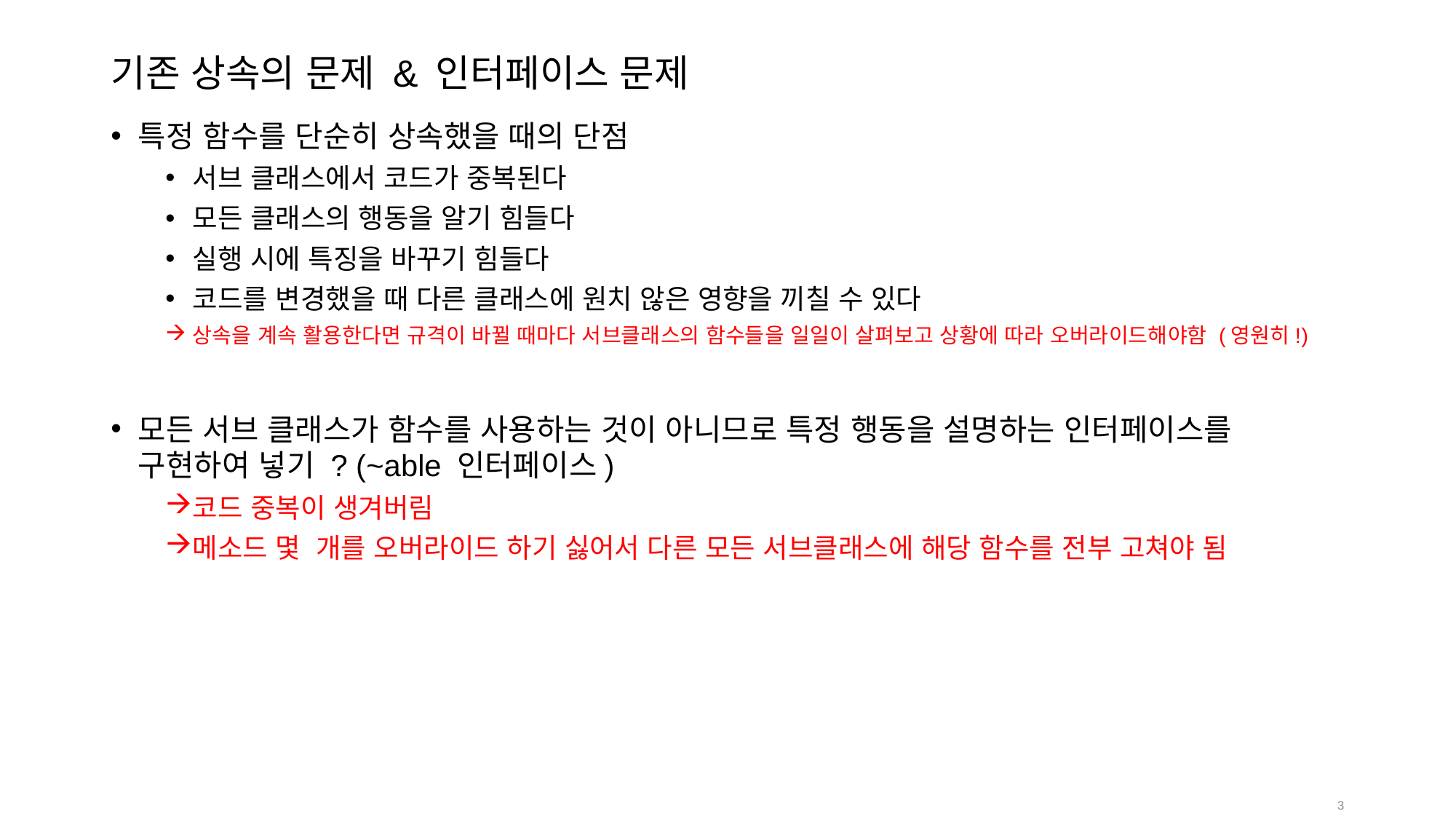

# 기존 상속의 문제 & 인터페이스 문제
특정 함수를 단순히 상속했을 때의 단점
서브 클래스에서 코드가 중복된다
모든 클래스의 행동을 알기 힘들다
실행 시에 특징을 바꾸기 힘들다
코드를 변경했을 때 다른 클래스에 원치 않은 영향을 끼칠 수 있다
상속을 계속 활용한다면 규격이 바뀔 때마다 서브클래스의 함수들을 일일이 살펴보고 상황에 따라 오버라이드해야함 (영원히!)

모든 서브 클래스가 함수를 사용하는 것이 아니므로 특정 행동을 설명하는 인터페이스를 구현하여 넣기 ? (~able 인터페이스)
코드 중복이 생겨버림
메소드 몇  개를 오버라이드 하기 싫어서 다른 모든 서브클래스에 해당 함수를 전부 고쳐야 됨
3